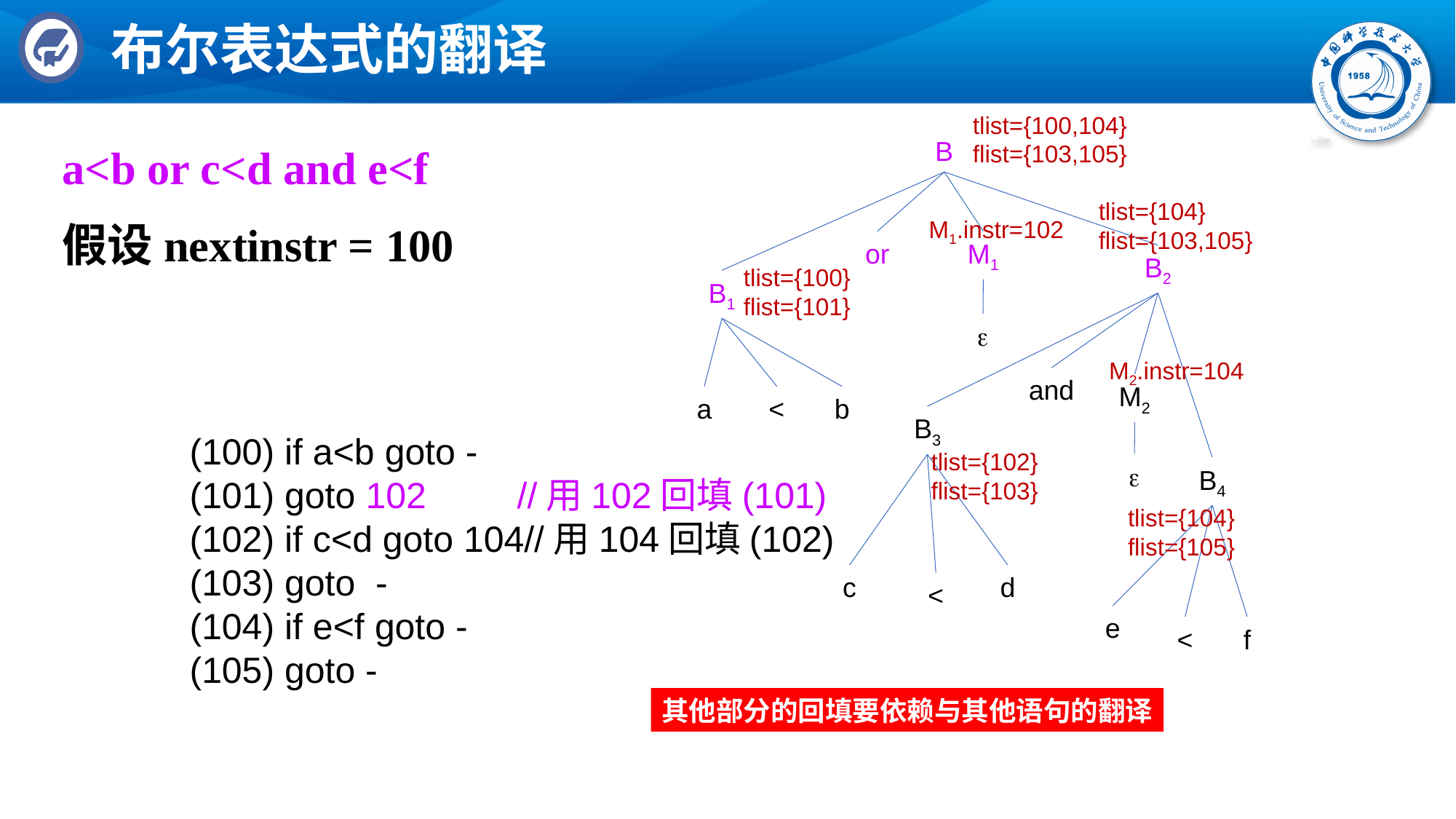

# 布尔表达式的翻译
tlist={100,104}
flist={103,105}
a<b or c<d and e<f
假设nextinstr = 100

B
tlist={104}
flist={103,105}
M1.instr=102
or
M1
B2
tlist={100}
flist={101}
B1
ε
M2.instr=104
and
M2
a
<
b
B3
(100) if a<b goto -
(101) goto 102	//用102回填(101)
(102) if c<d goto 104//用104回填(102)
(103) goto  -
(104) if e<f goto -
(105) goto -

tlist={102}
flist={103}
ε
B4
tlist={104}
flist={105}
c
d
<
e
<
f
其他部分的回填要依赖与其他语句的翻译